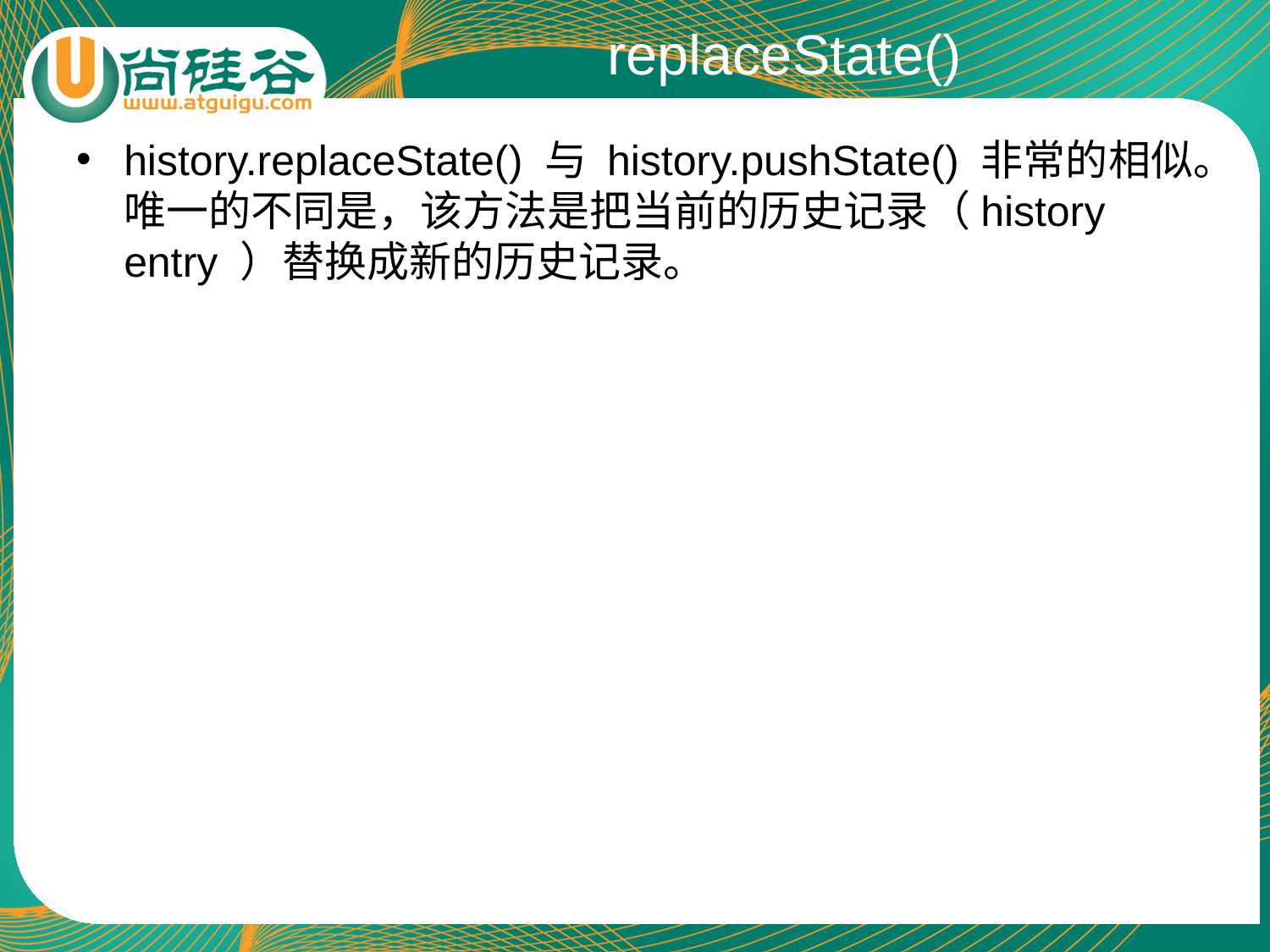

# replaceState()
history.replaceState() 与 history.pushState() 非常的相似。唯一的不同是，该方法是把当前的历史记录（history entry ）替换成新的历史记录。